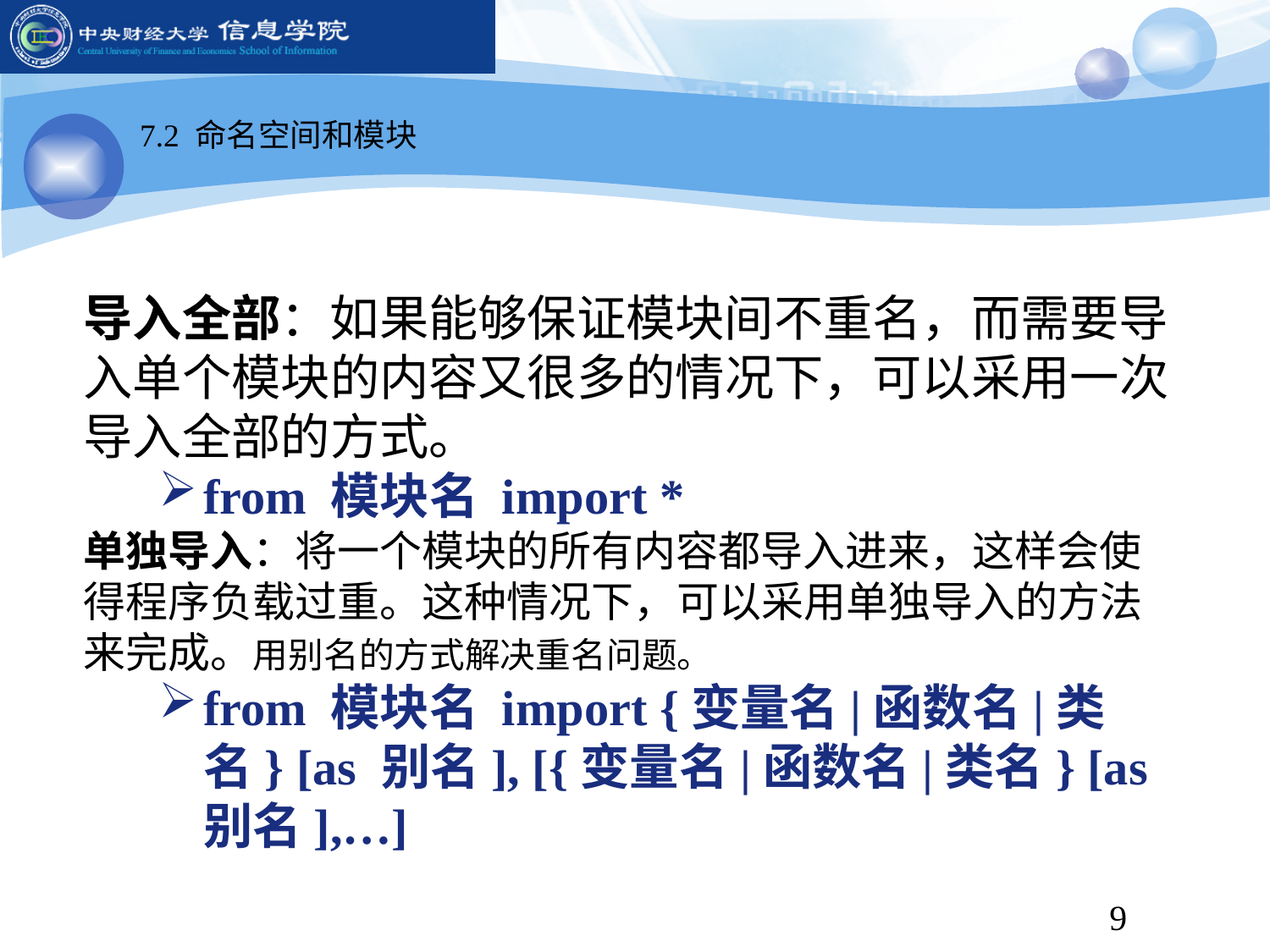

7.2 命名空间和模块
导入全部：如果能够保证模块间不重名，而需要导入单个模块的内容又很多的情况下，可以采用一次导入全部的方式。
from 模块名 import *
单独导入：将一个模块的所有内容都导入进来，这样会使得程序负载过重。这种情况下，可以采用单独导入的方法来完成。用别名的方式解决重名问题。
from 模块名 import {变量名|函数名|类名} [as 别名], [{变量名|函数名|类名} [as 别名],…]